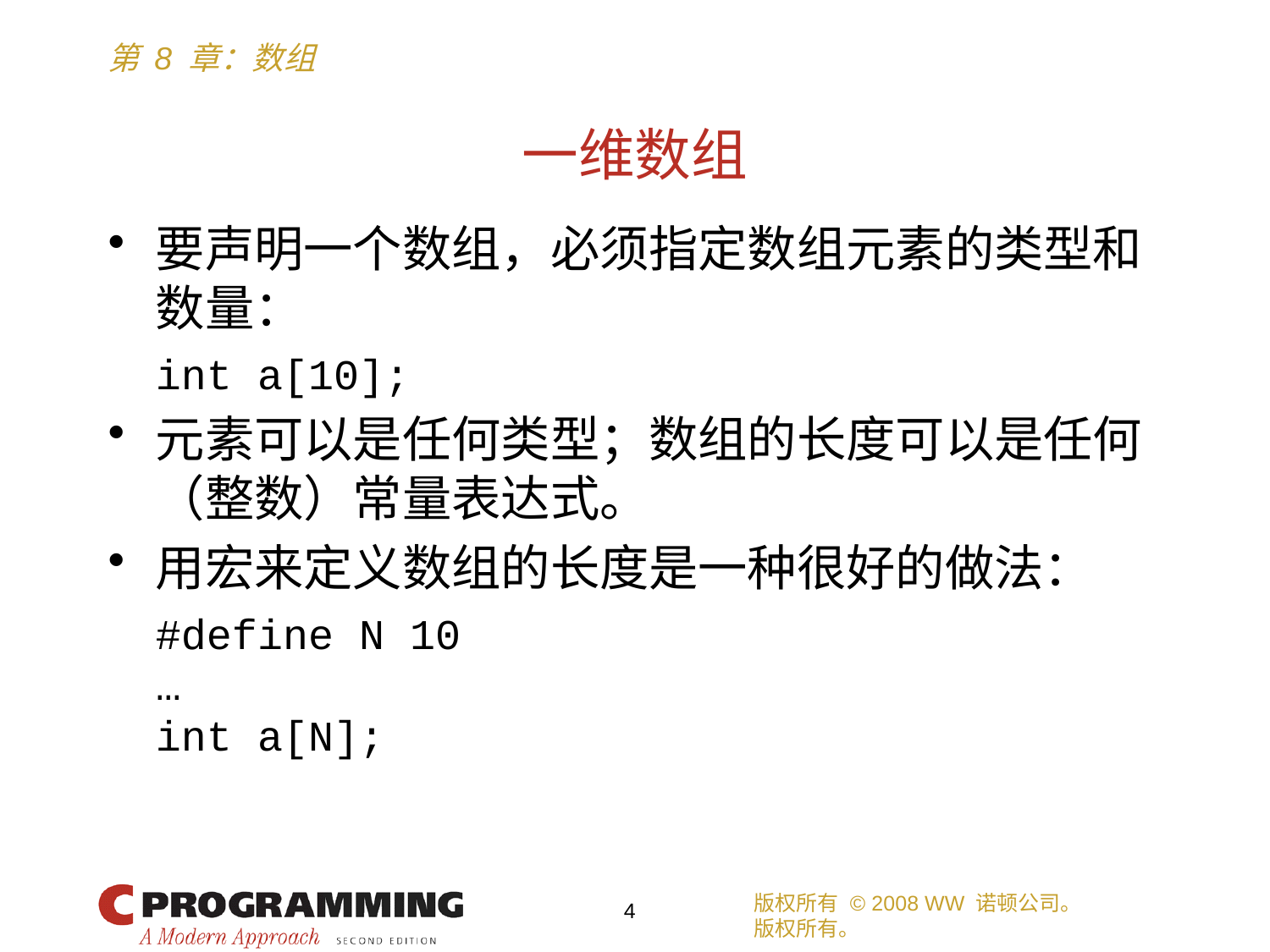

# 一维数组
要声明一个数组，必须指定数组元素的类型和数量：
	int a[10];
元素可以是任何类型；数组的长度可以是任何（整数）常量表达式。
用宏来定义数组的长度是一种很好的做法：
	#define N 10
	…
	int a[N];
版权所有 © 2008 WW 诺顿公司。
版权所有。
4